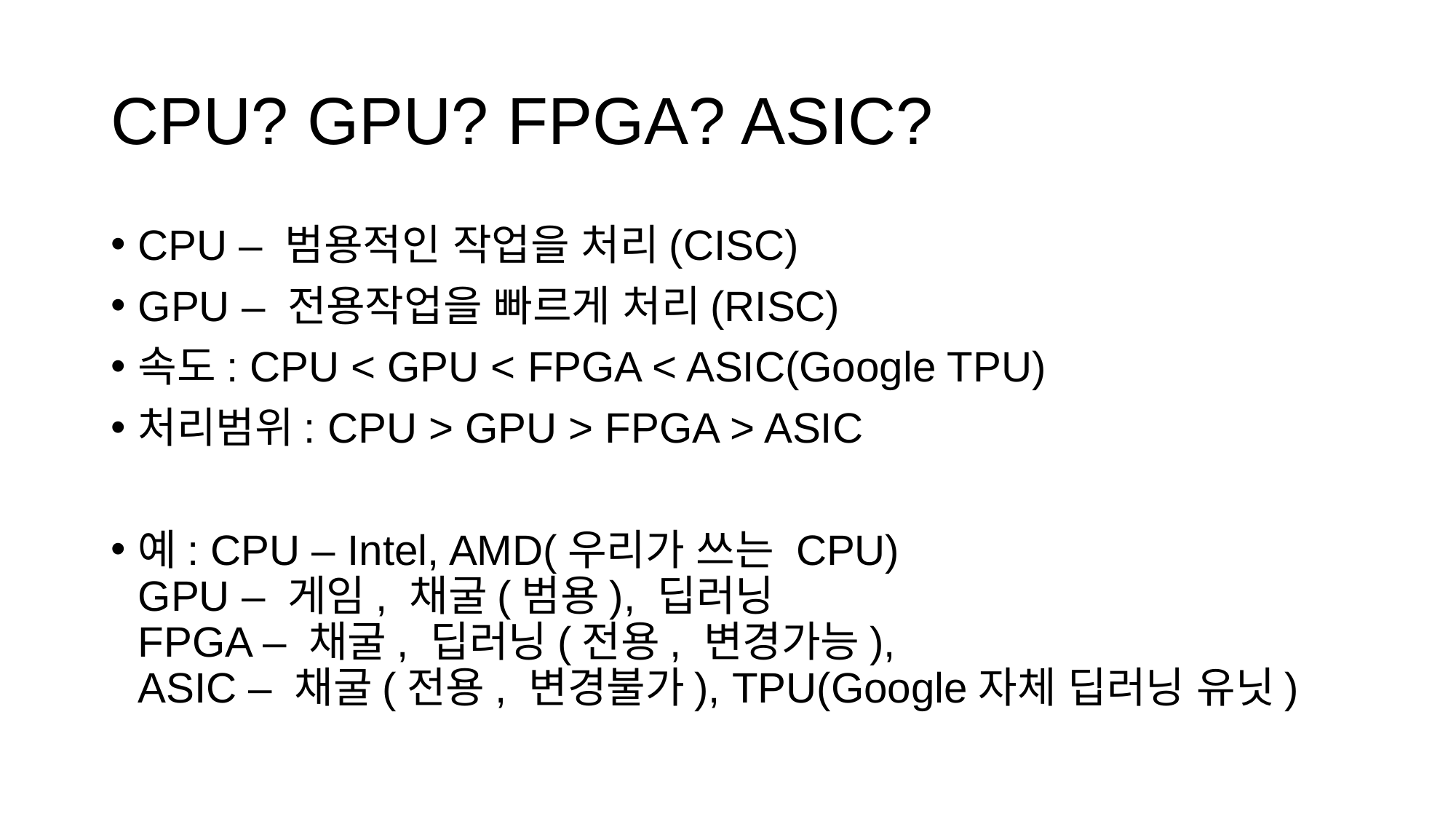

# CPU? GPU? FPGA? ASIC?
CPU – 범용적인 작업을 처리(CISC)
GPU – 전용작업을 빠르게 처리(RISC)
속도: CPU < GPU < FPGA < ASIC(Google TPU)
처리범위: CPU > GPU > FPGA > ASIC

예: CPU – Intel, AMD(우리가 쓰는 CPU)
GPU – 게임, 채굴(범용), 딥러닝
FPGA – 채굴, 딥러닝(전용, 변경가능),
ASIC – 채굴(전용, 변경불가), TPU(Google자체 딥러닝 유닛)